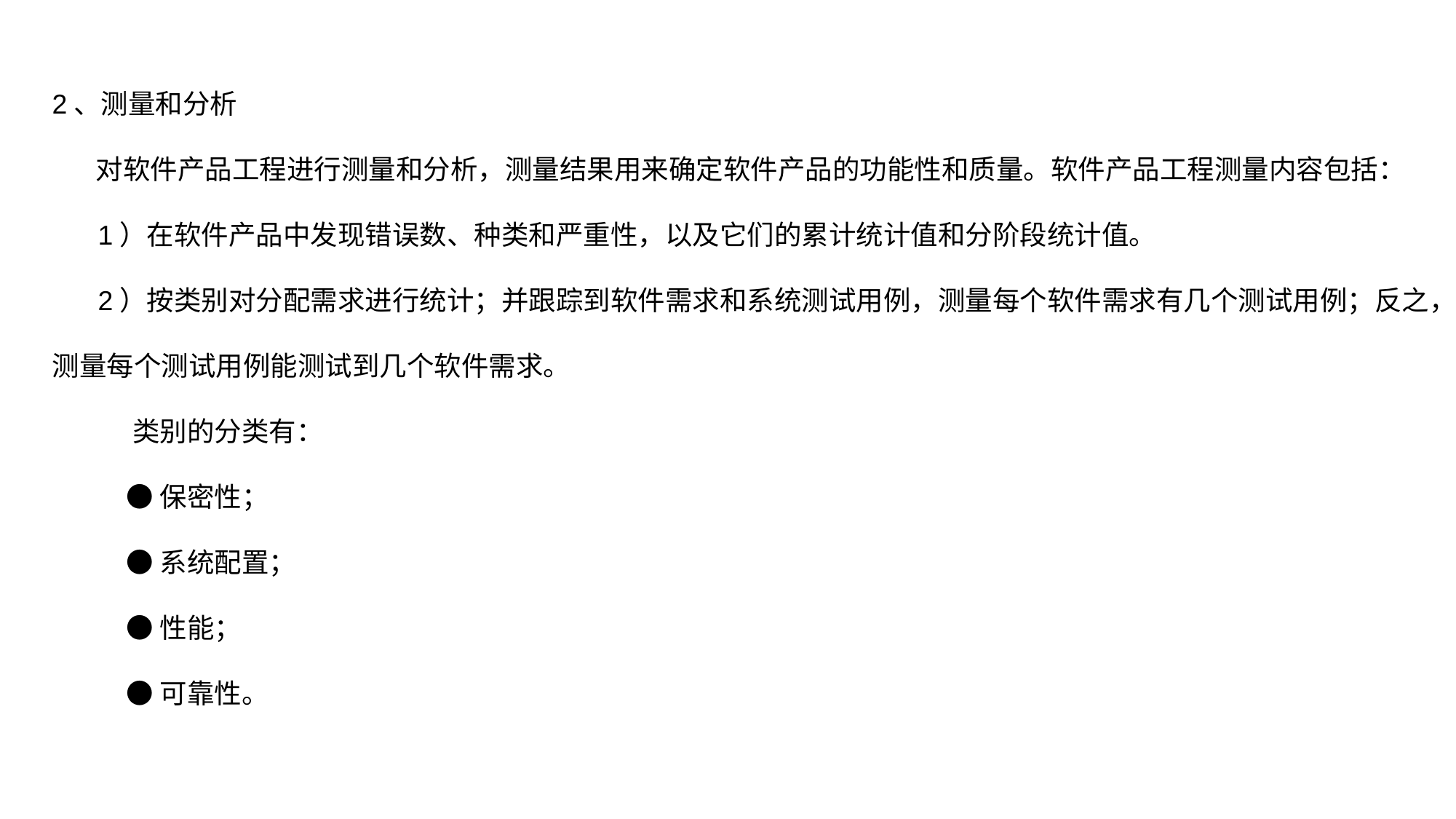

2、测量和分析
      对软件产品工程进行测量和分析，测量结果用来确定软件产品的功能性和质量。软件产品工程测量内容包括：
      1）在软件产品中发现错误数、种类和严重性，以及它们的累计统计值和分阶段统计值。
      2）按类别对分配需求进行统计；并跟踪到软件需求和系统测试用例，测量每个软件需求有几个测试用例；反之，测量每个测试用例能测试到几个软件需求。
            类别的分类有：
            ●保密性；
            ●系统配置；
            ●性能；
            ●可靠性。